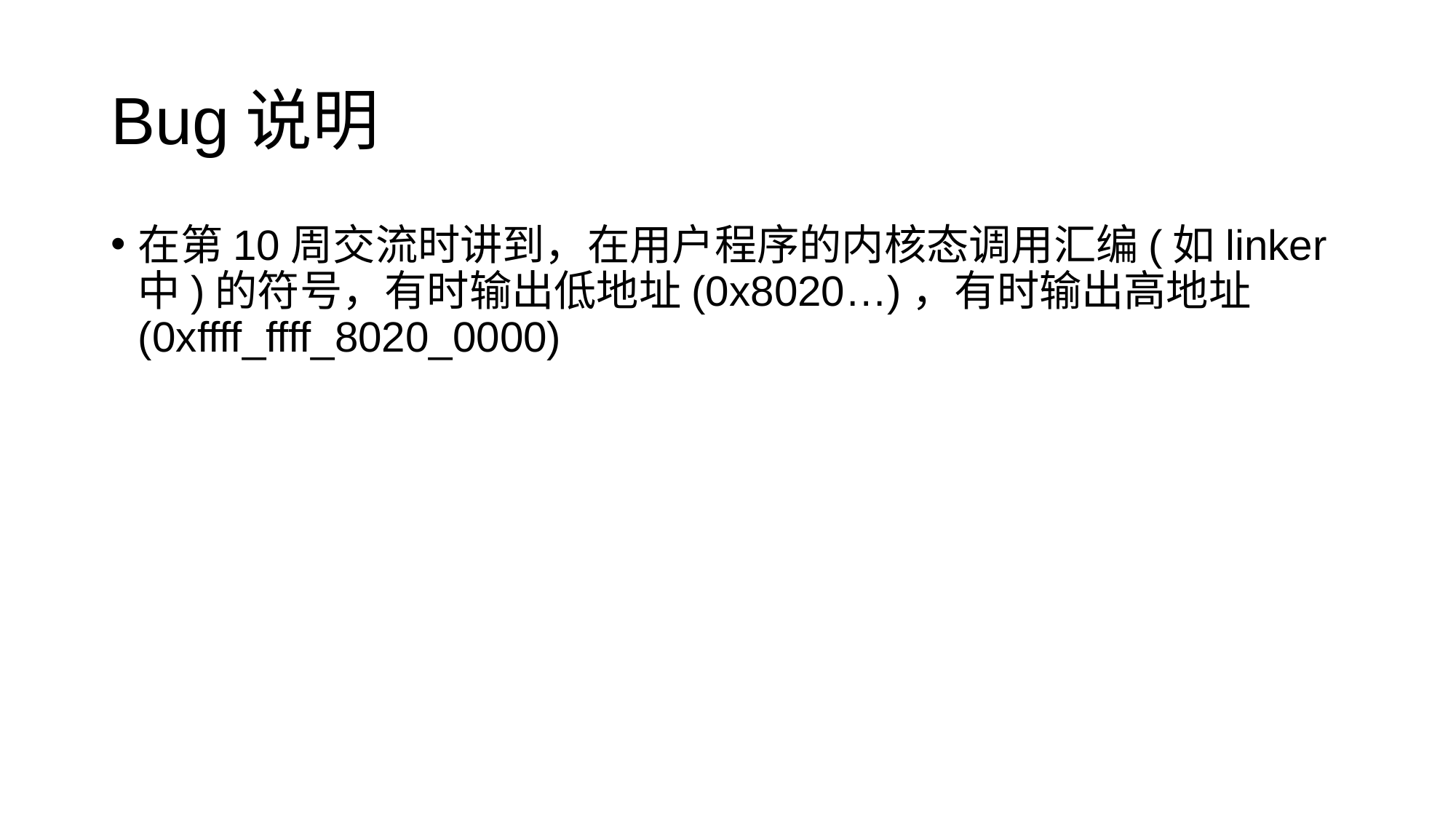

# Bug说明
在第10周交流时讲到，在用户程序的内核态调用汇编(如linker中)的符号，有时输出低地址(0x8020…)，有时输出高地址(0xffff_ffff_8020_0000)